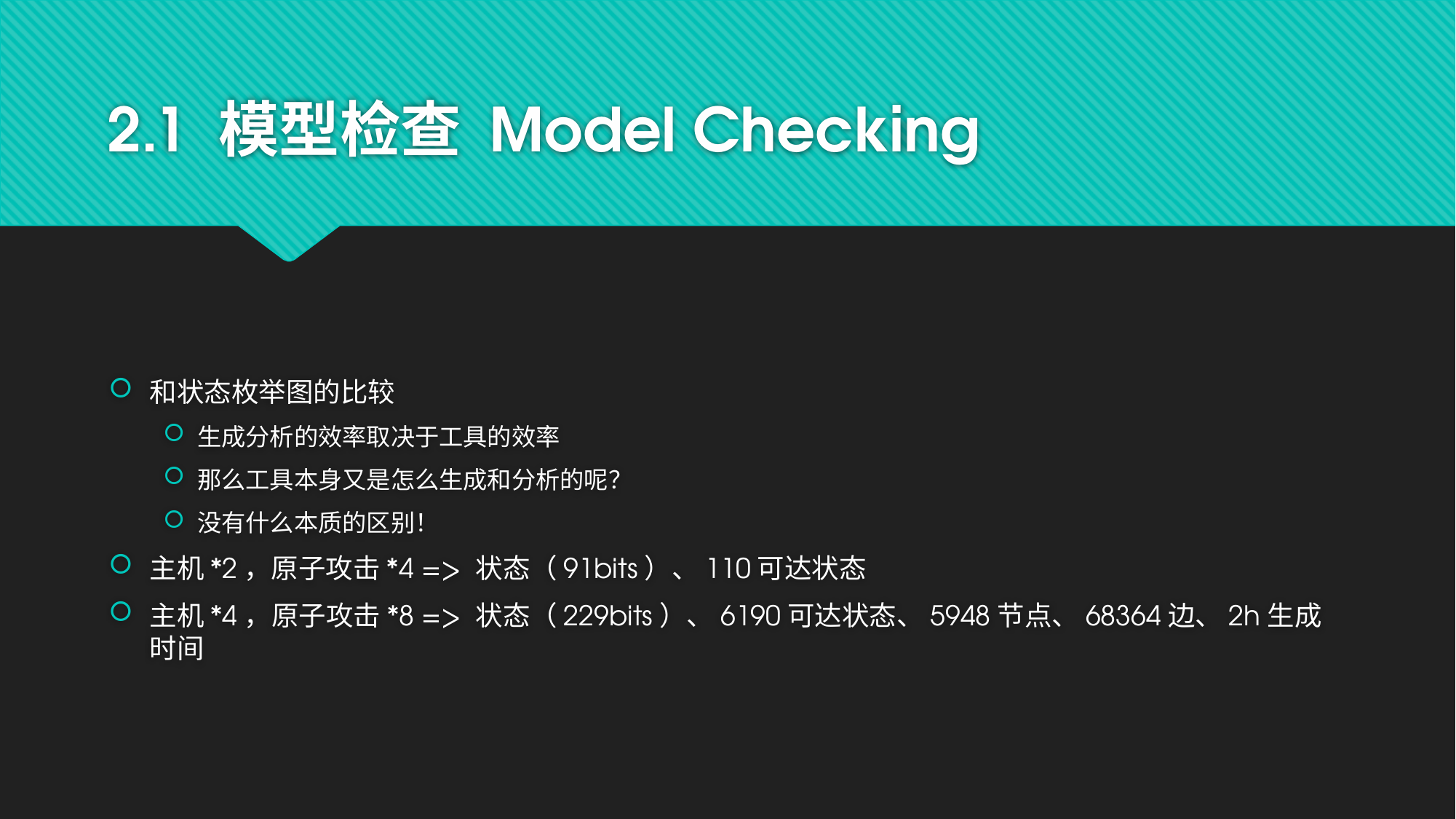

# 2.1 模型检查 Model Checking
和状态枚举图的比较
生成分析的效率取决于工具的效率
那么工具本身又是怎么生成和分析的呢？
没有什么本质的区别！
主机*2，原子攻击*4 => 状态（91bits）、110可达状态
主机*4，原子攻击*8 => 状态（229bits）、6190可达状态、5948节点、68364边、2h生成时间